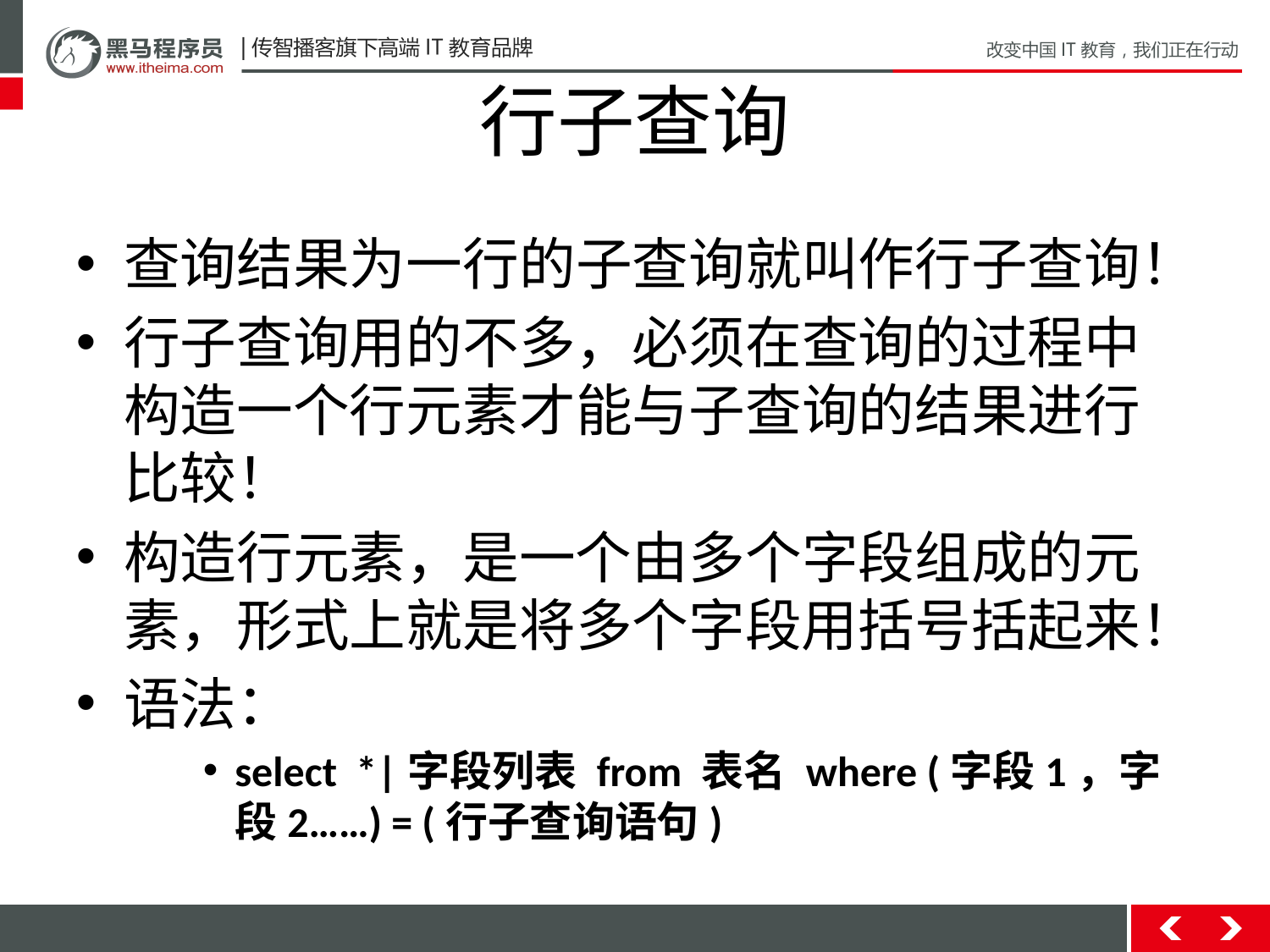

# 行子查询
查询结果为一行的子查询就叫作行子查询！
行子查询用的不多，必须在查询的过程中构造一个行元素才能与子查询的结果进行比较！
构造行元素，是一个由多个字段组成的元素，形式上就是将多个字段用括号括起来！
语法：
select  *|字段列表 from 表名 where (字段1，字段2……) = (行子查询语句)